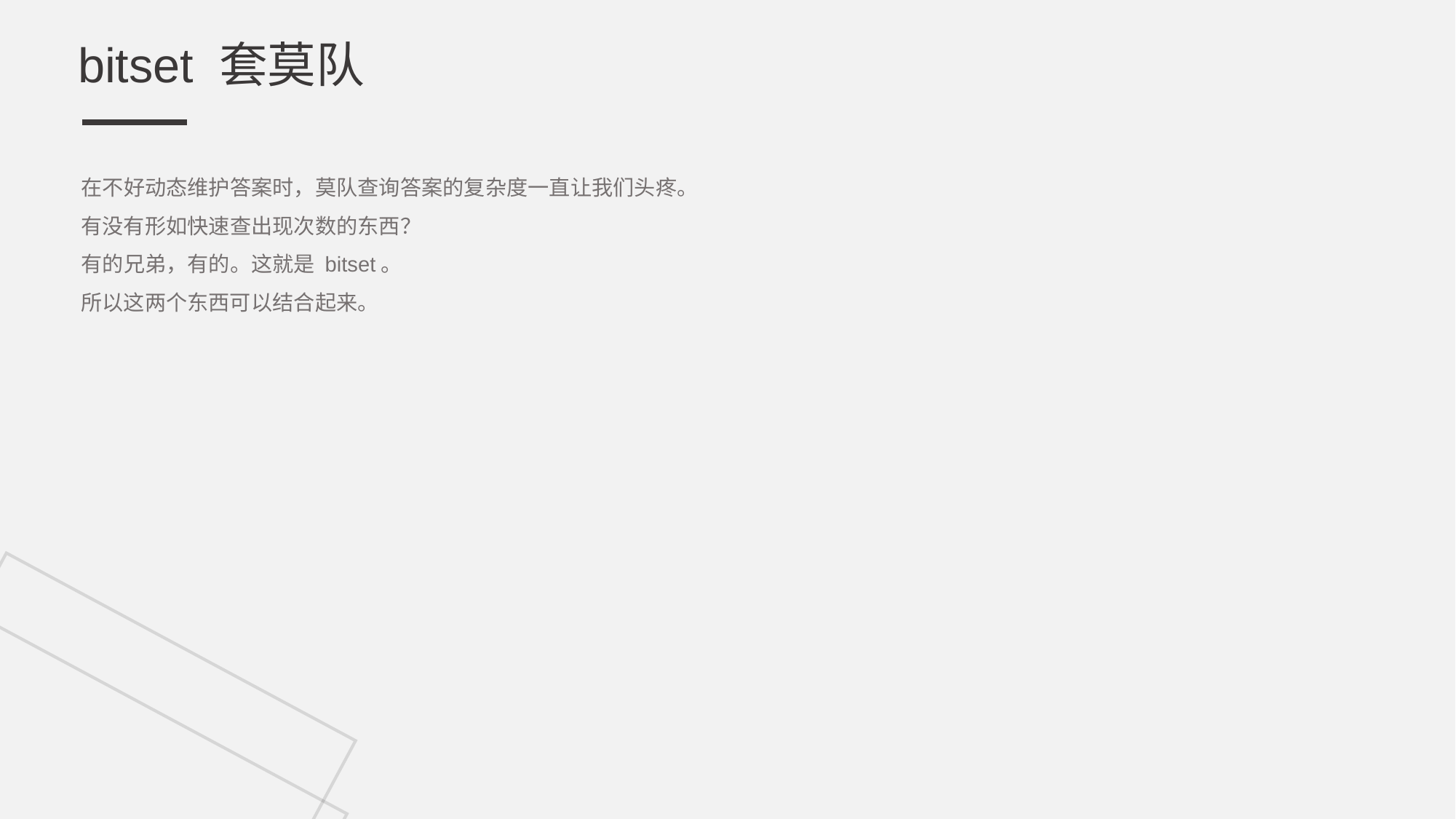

bitset 套莫队
在不好动态维护答案时，莫队查询答案的复杂度一直让我们头疼。
有没有形如快速查出现次数的东西？
有的兄弟，有的。这就是 bitset。
所以这两个东西可以结合起来。